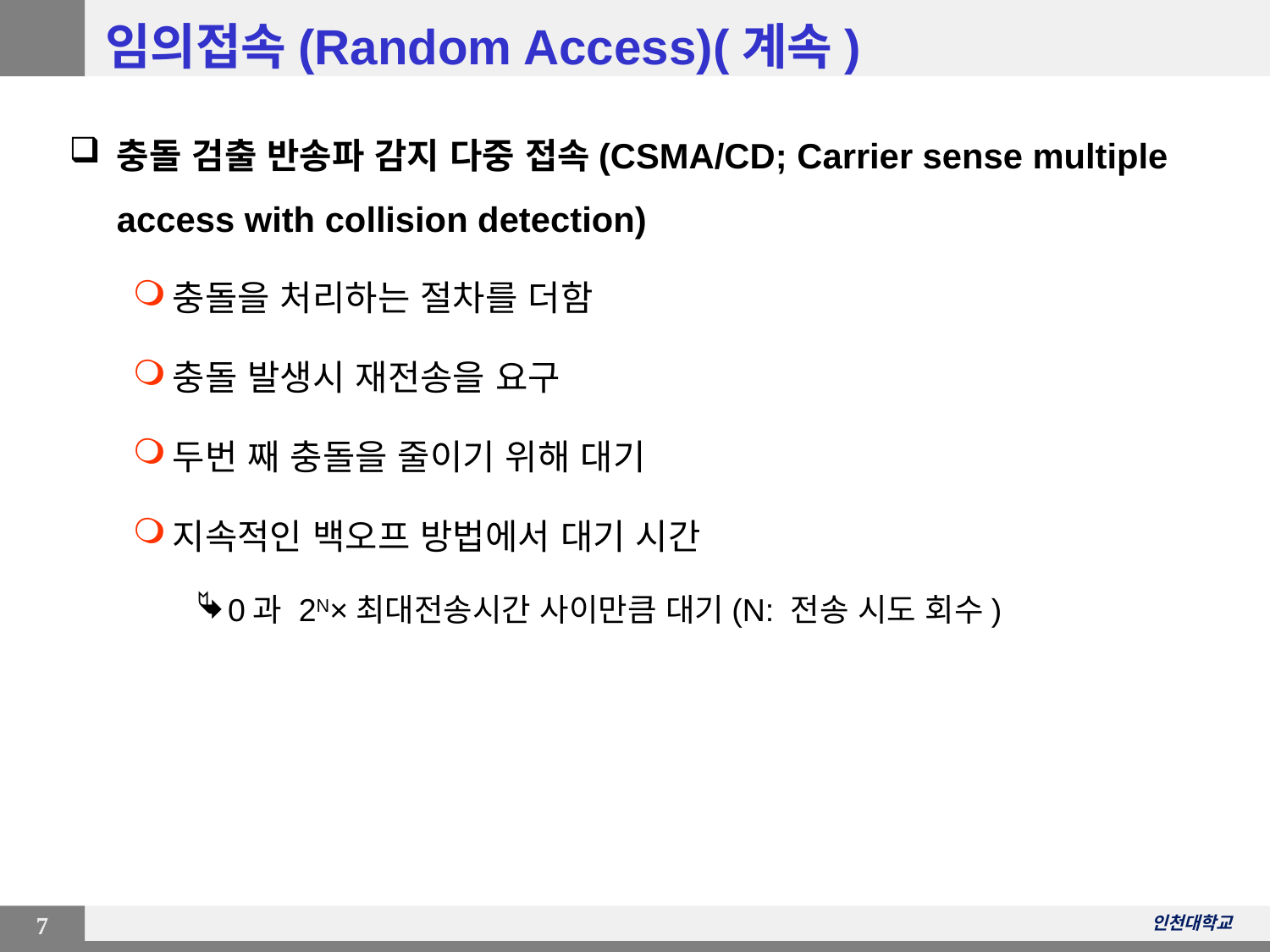

# 임의접속(Random Access)(계속)
충돌 검출 반송파 감지 다중 접속(CSMA/CD; Carrier sense multiple access with collision detection)
충돌을 처리하는 절차를 더함
충돌 발생시 재전송을 요구
두번 째 충돌을 줄이기 위해 대기
지속적인 백오프 방법에서 대기 시간
0과 2N×최대전송시간 사이만큼 대기(N: 전송 시도 회수)